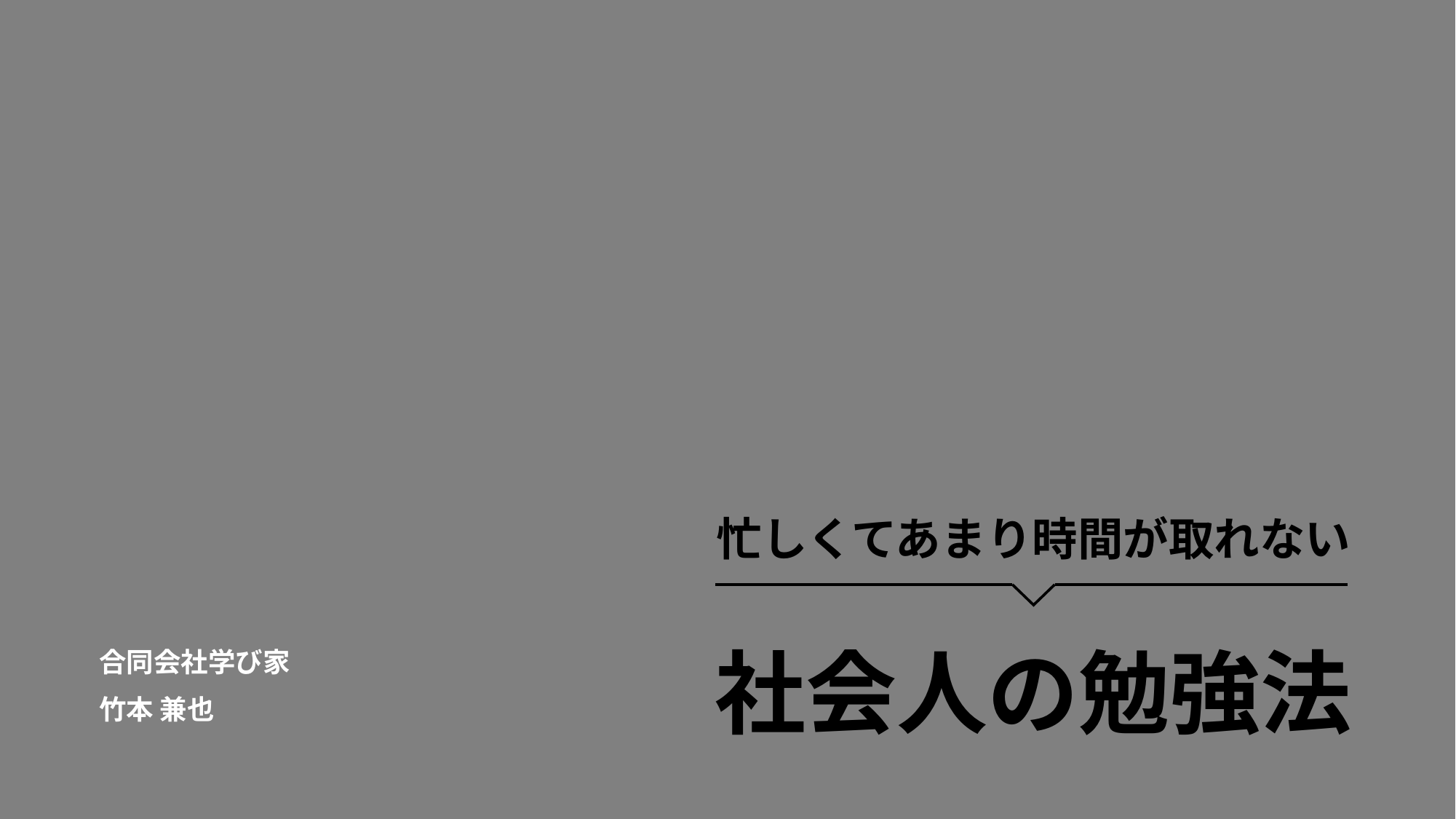

忙しくてあまり時間が取れない

社会人の勉強法
合同会社学び家
竹本 兼也